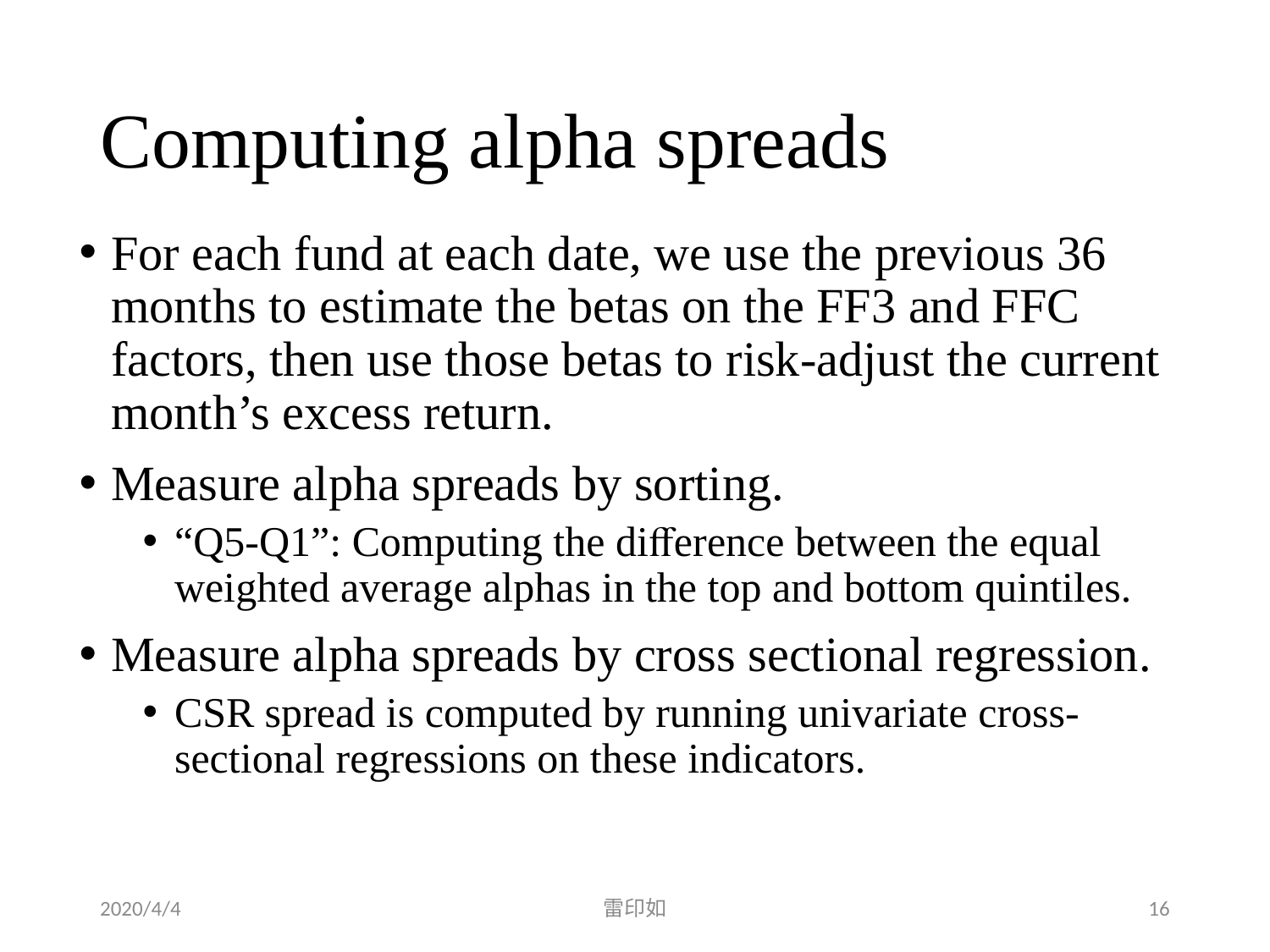

# Computing alpha spreads
For each fund at each date, we use the previous 36 months to estimate the betas on the FF3 and FFC factors, then use those betas to risk-adjust the current month’s excess return.
Measure alpha spreads by sorting.
“Q5-Q1”: Computing the diﬀerence between the equal weighted average alphas in the top and bottom quintiles.
Measure alpha spreads by cross sectional regression.
CSR spread is computed by running univariate cross-sectional regressions on these indicators.
2020/4/4
雷印如
16